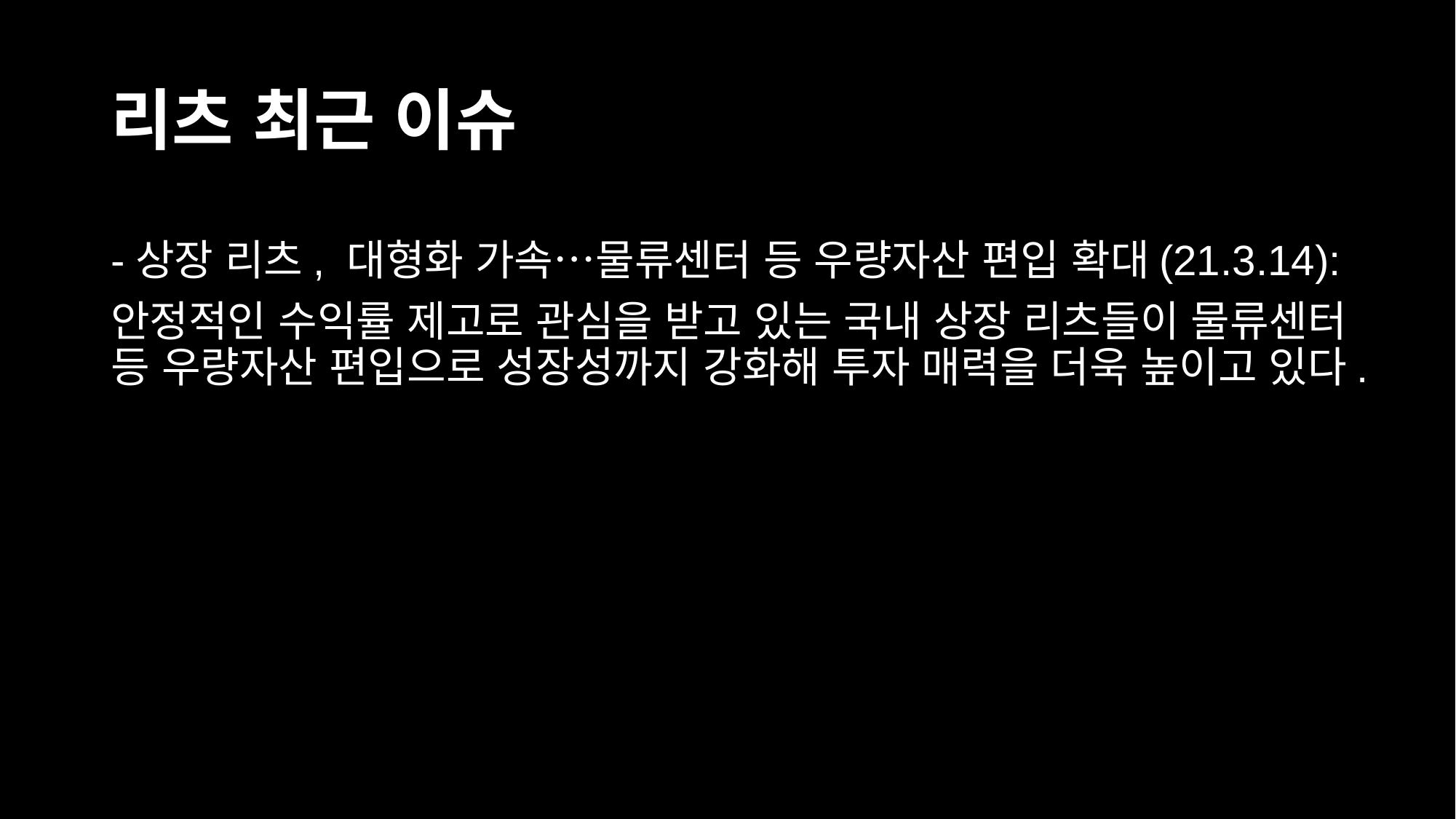

# 리츠 최근 이슈
-상장 리츠, 대형화 가속…물류센터 등 우량자산 편입 확대(21.3.14):
안정적인 수익률 제고로 관심을 받고 있는 국내 상장 리츠들이 물류센터 등 우량자산 편입으로 성장성까지 강화해 투자 매력을 더욱 높이고 있다.